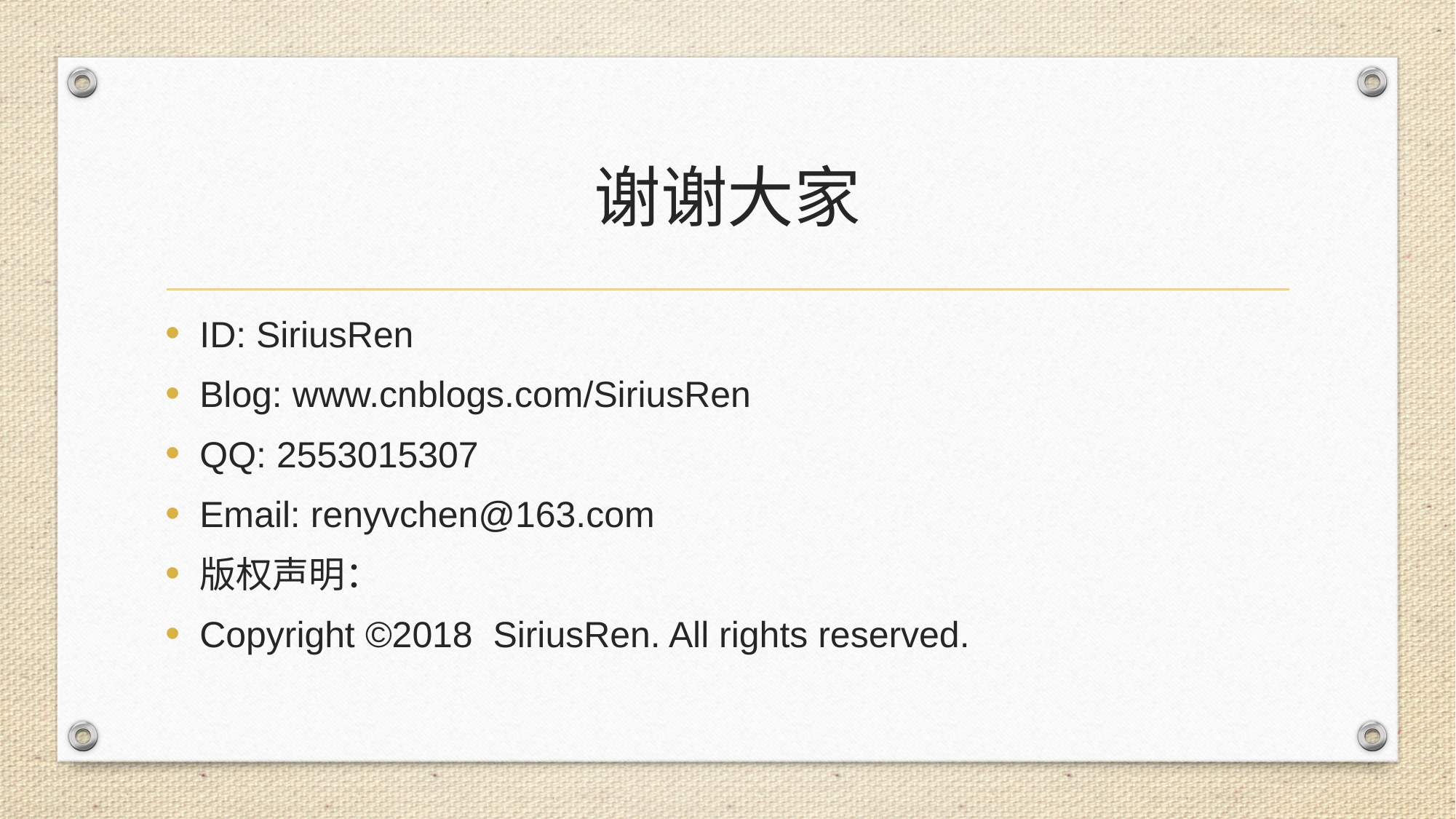

# 谢谢大家
ID: SiriusRen
Blog: www.cnblogs.com/SiriusRen
QQ: 2553015307
Email: renyvchen@163.com
版权声明：
Copyright ©2018  SiriusRen. All rights reserved.